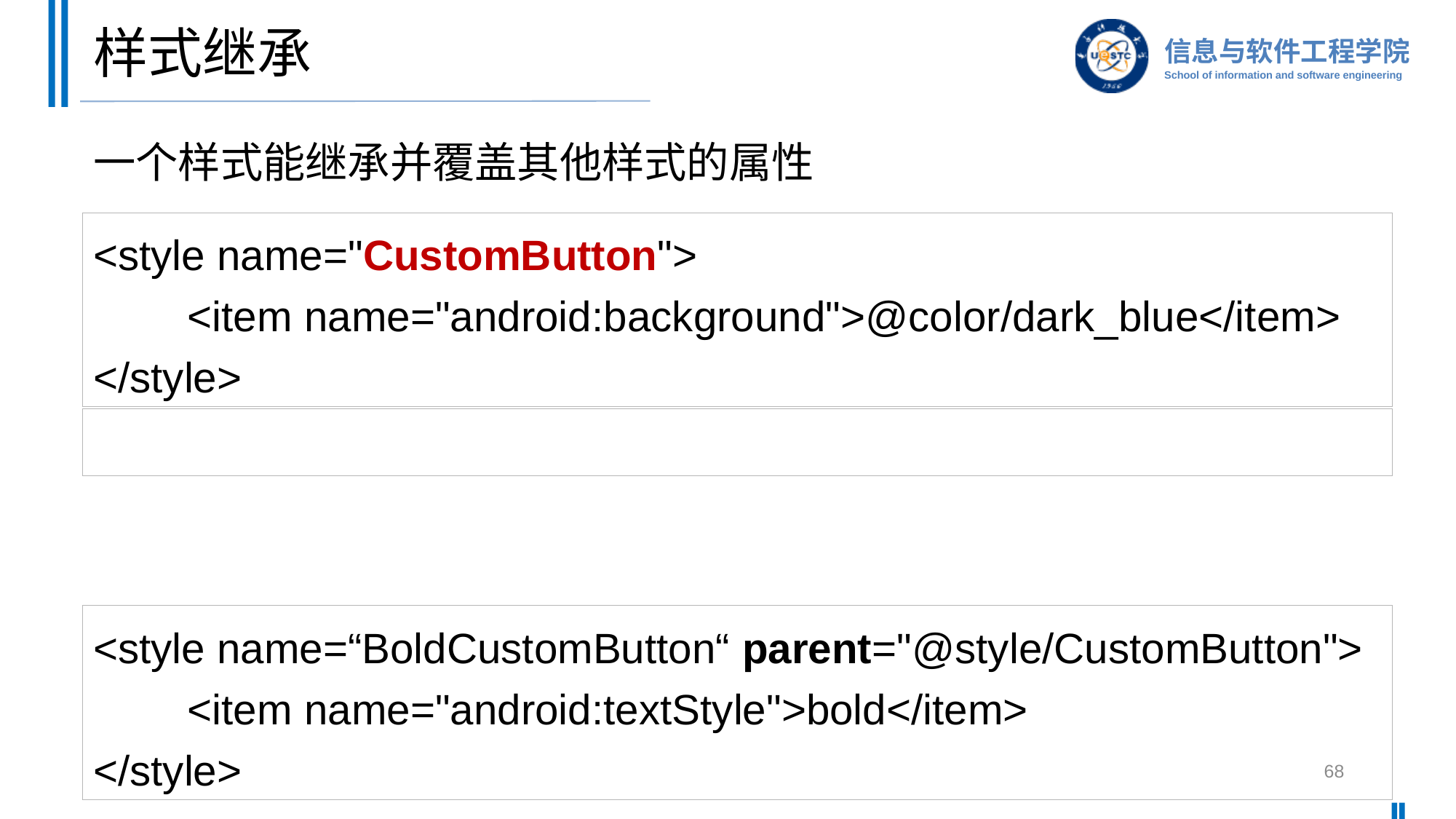

# 样式继承
一个样式能继承并覆盖其他样式的属性
<style name="CustomButton">
        <item name="android:background">@color/dark_blue</item>
</style>

<style name=“BoldCustomButton“ parent="@style/CustomButton">
        <item name="android:textStyle">bold</item>
</style>
68